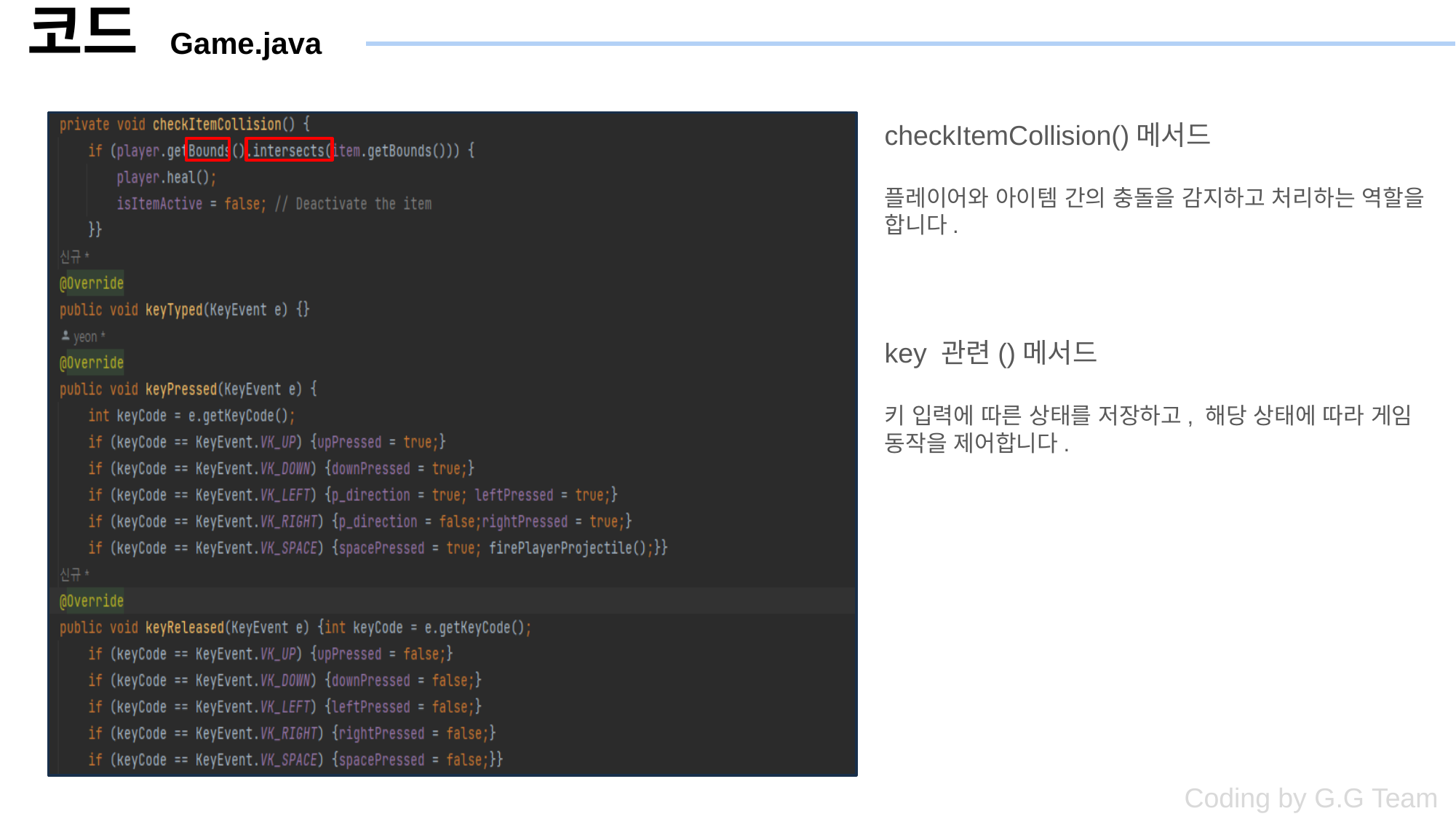

코드 Game.java

checkItemCollision()메서드

플레이어와 아이템 간의 충돌을 감지하고 처리하는 역할을 합니다.

key 관련()메서드

키 입력에 따른 상태를 저장하고, 해당 상태에 따라 게임 동작을 제어합니다.
Coding by G.G Team